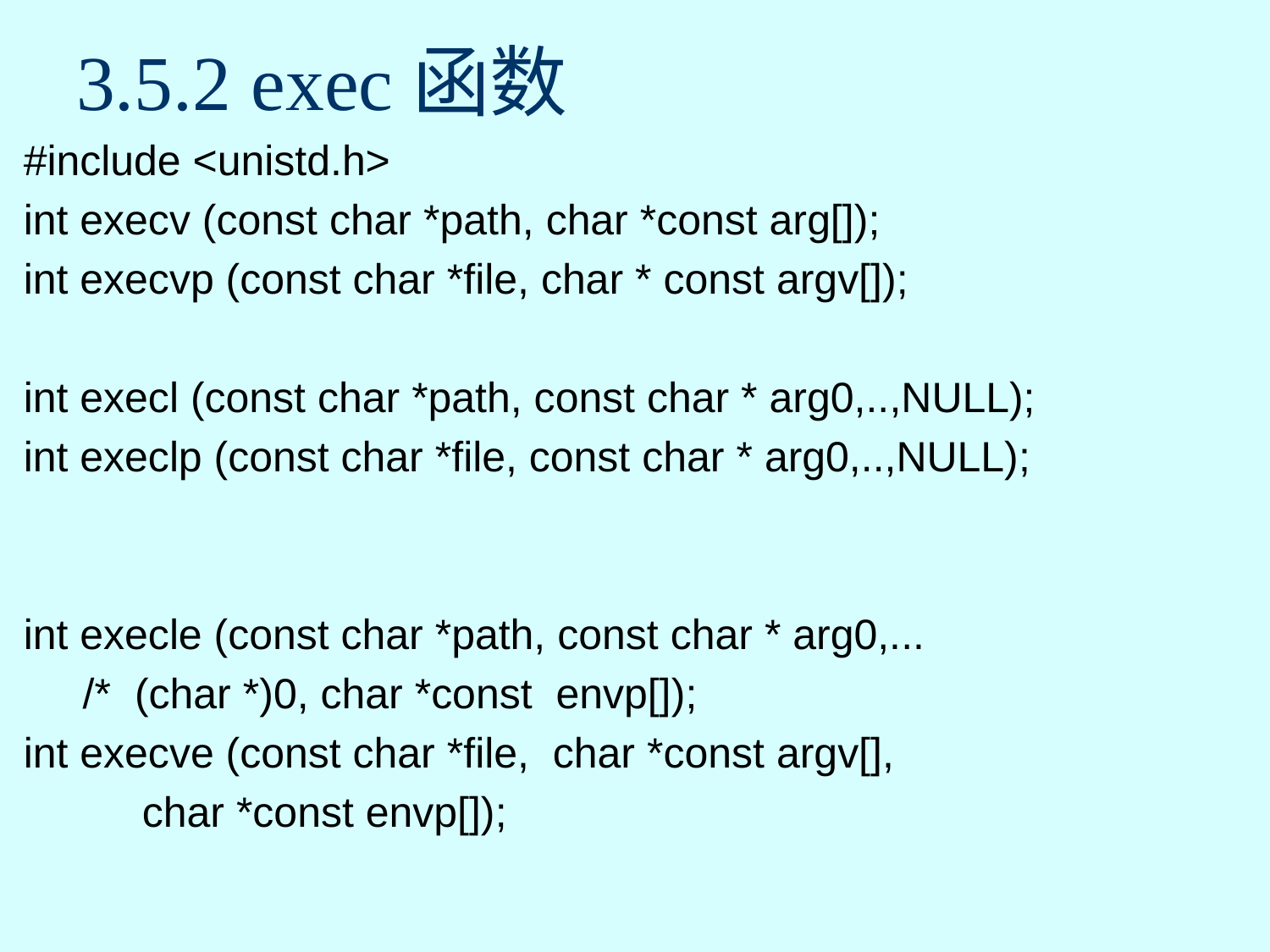

# 3.5.2 exec函数
#include <unistd.h>
int execv (const char *path, char *const arg[]);
int execvp (const char *file, char * const argv[]);

int execl (const char *path, const char * arg0,..,NULL);
int execlp (const char *file, const char * arg0,..,NULL);

int execle (const char *path, const char * arg0,...
     /*  (char *)0, char *const  envp[]);
int execve (const char *file,  char *const argv[],
          char *const envp[]);

66